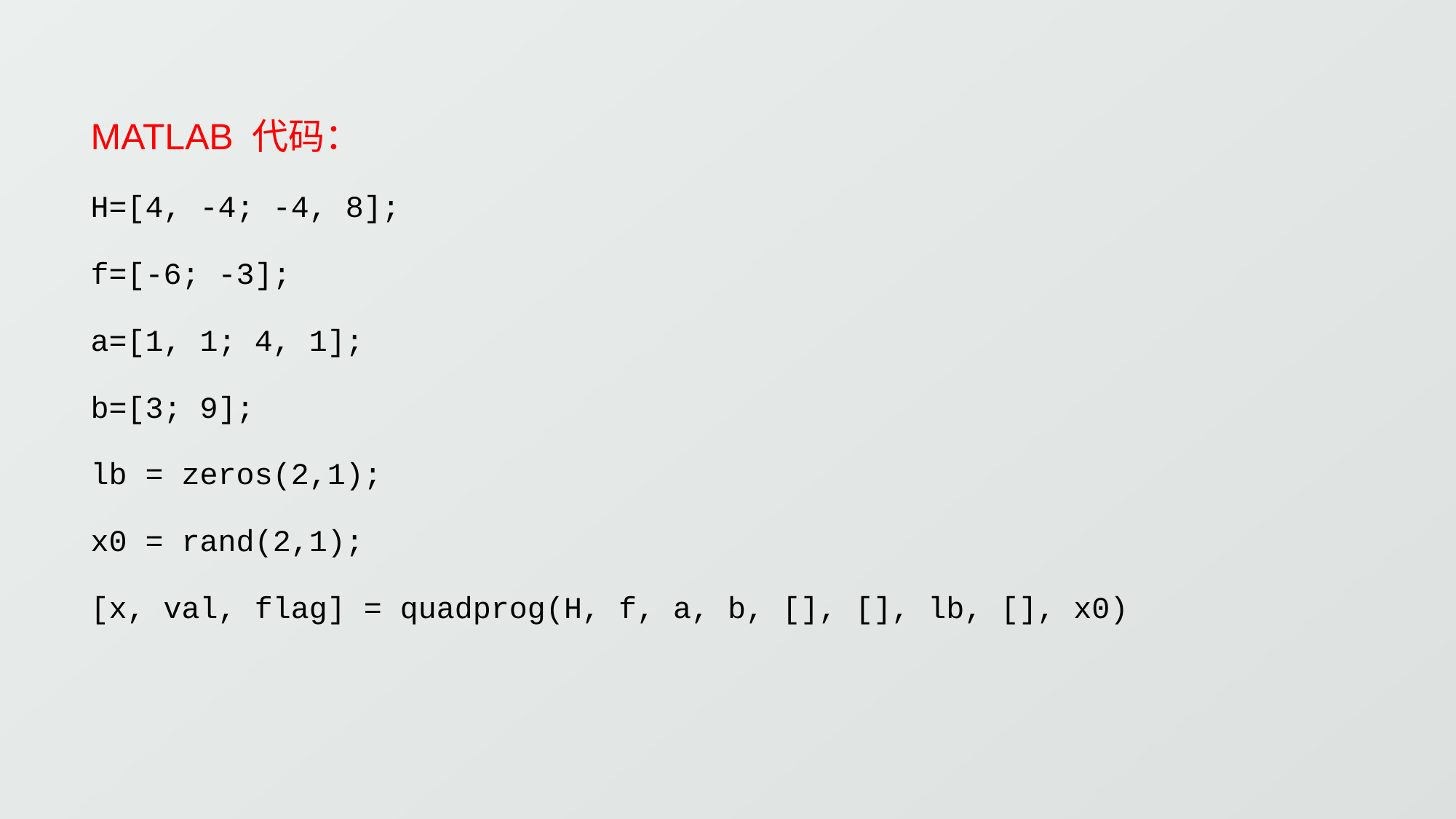

MATLAB 代码：
H=[4, -4; -4, 8];
f=[-6; -3];
a=[1, 1; 4, 1];
b=[3; 9];
lb = zeros(2,1);
x0 = rand(2,1);
[x, val, flag] = quadprog(H, f, a, b, [], [], lb, [], x0)